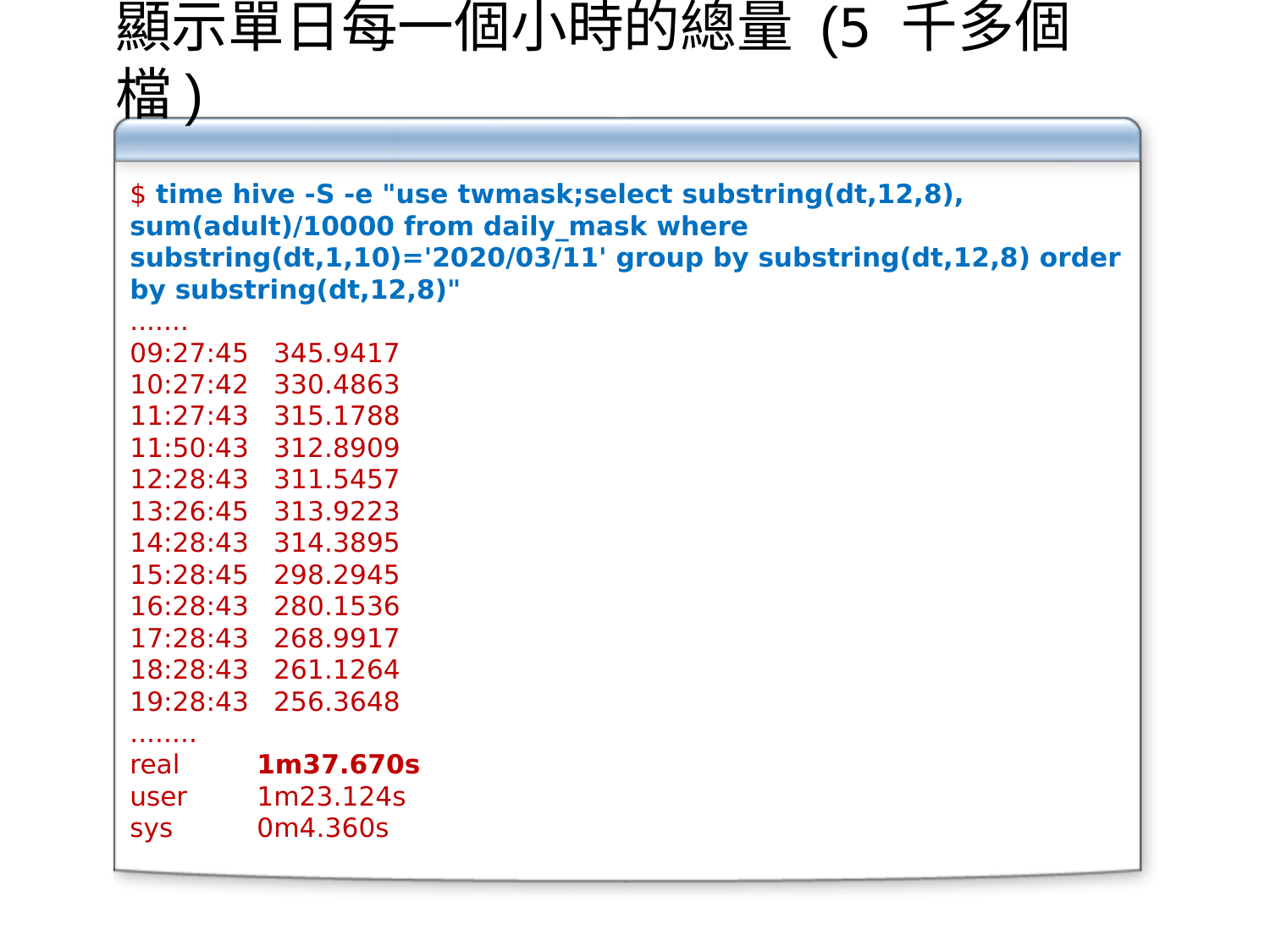

顯示單日每一個小時的總量 (5 千多個檔)
$ time hive -S -e "use twmask;select substring(dt,12,8), sum(adult)/10000 from daily_mask where substring(dt,1,10)='2020/03/11' group by substring(dt,12,8) order by substring(dt,12,8)"
.......
09:27:45	  345.9417
10:27:42	  330.4863
11:27:43	  315.1788
11:50:43	  312.8909
12:28:43	  311.5457
13:26:45	  313.9223
14:28:43	  314.3895
15:28:45	  298.2945
16:28:43	  280.1536
17:28:43	  268.9917
18:28:43	  261.1264
19:28:43	  256.3648
........
real	1m37.670s
user	1m23.124s
sys	0m4.360s